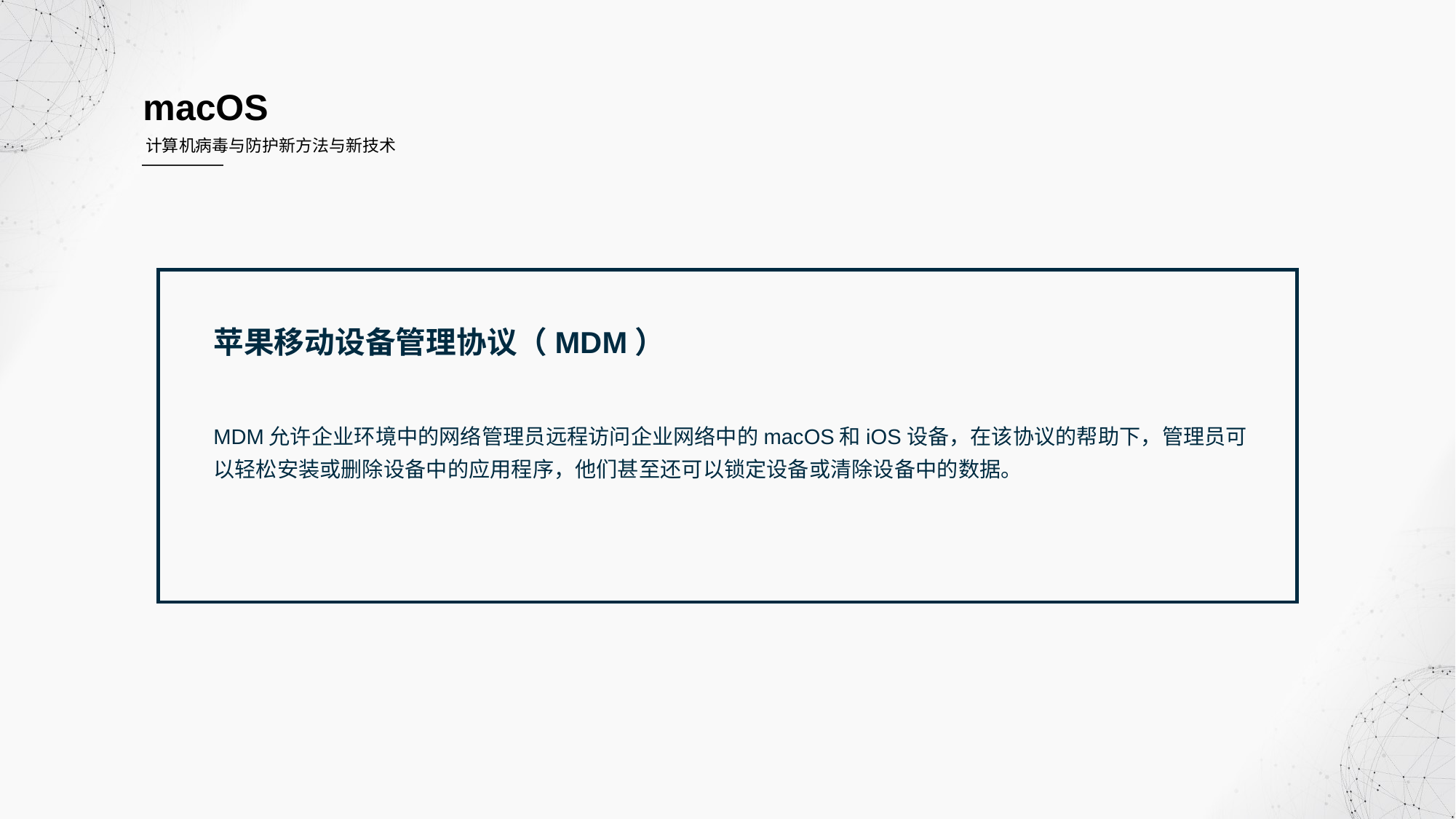

macOS
计算机病毒与防护新方法与新技术

苹果移动设备管理协议（MDM）
MDM允许企业环境中的网络管理员远程访问企业网络中的macOS和iOS设备，在该协议的帮助下，管理员可以轻松安装或删除设备中的应用程序，他们甚至还可以锁定设备或清除设备中的数据。